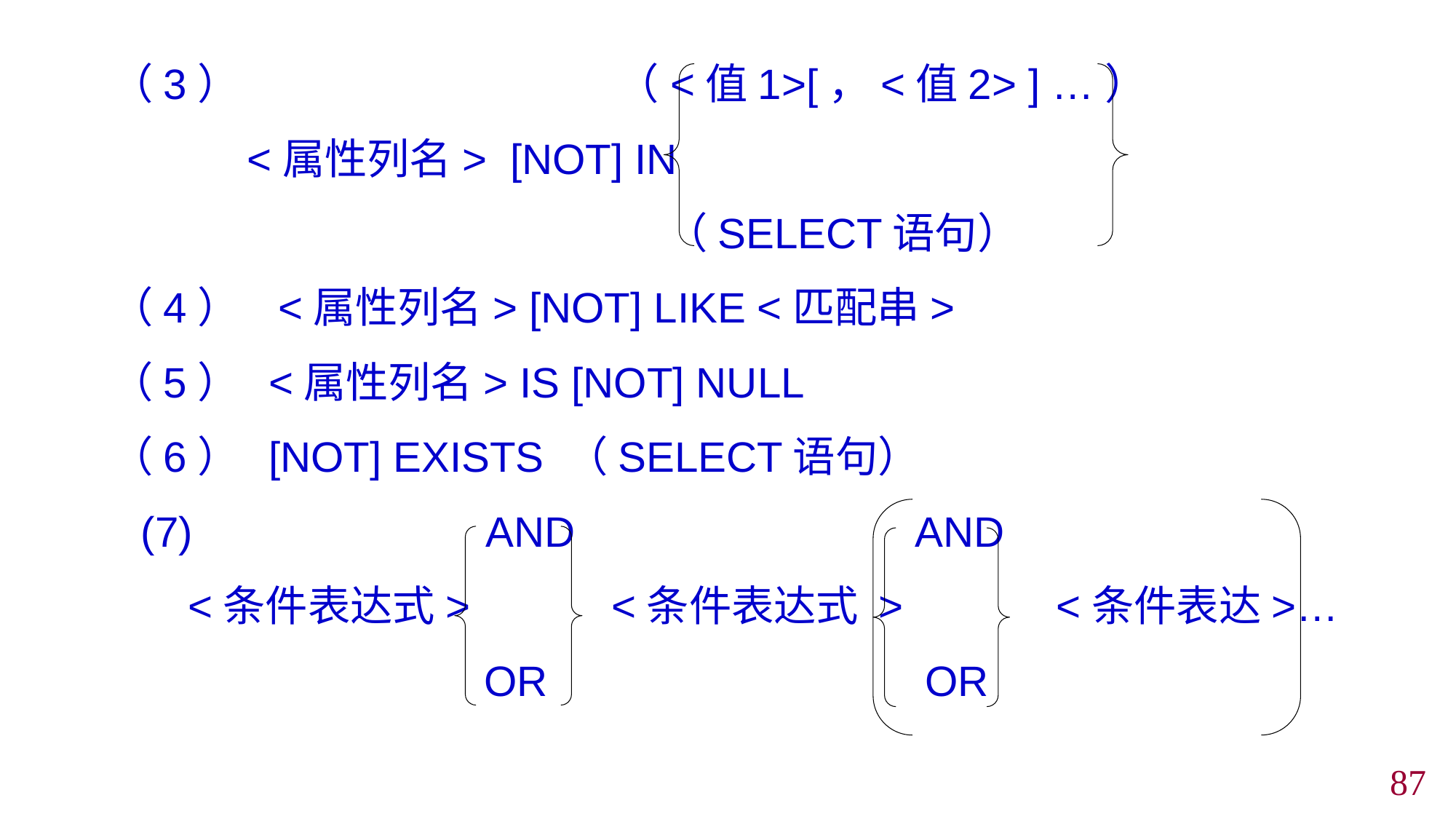

（3）                                        （<值1>[，<值2> ] …）
              <属性列名>  [NOT] IN
                          	                          （SELECT语句）
  （4）   <属性列名> [NOT] LIKE <匹配串>
  （5）  <属性列名> IS [NOT] NULL
  （6）  [NOT] EXISTS （SELECT语句）
     (7)                         AND                             AND
         <条件表达式>            <条件表达式 >             <条件表达>…
                                  OR                                OR

87